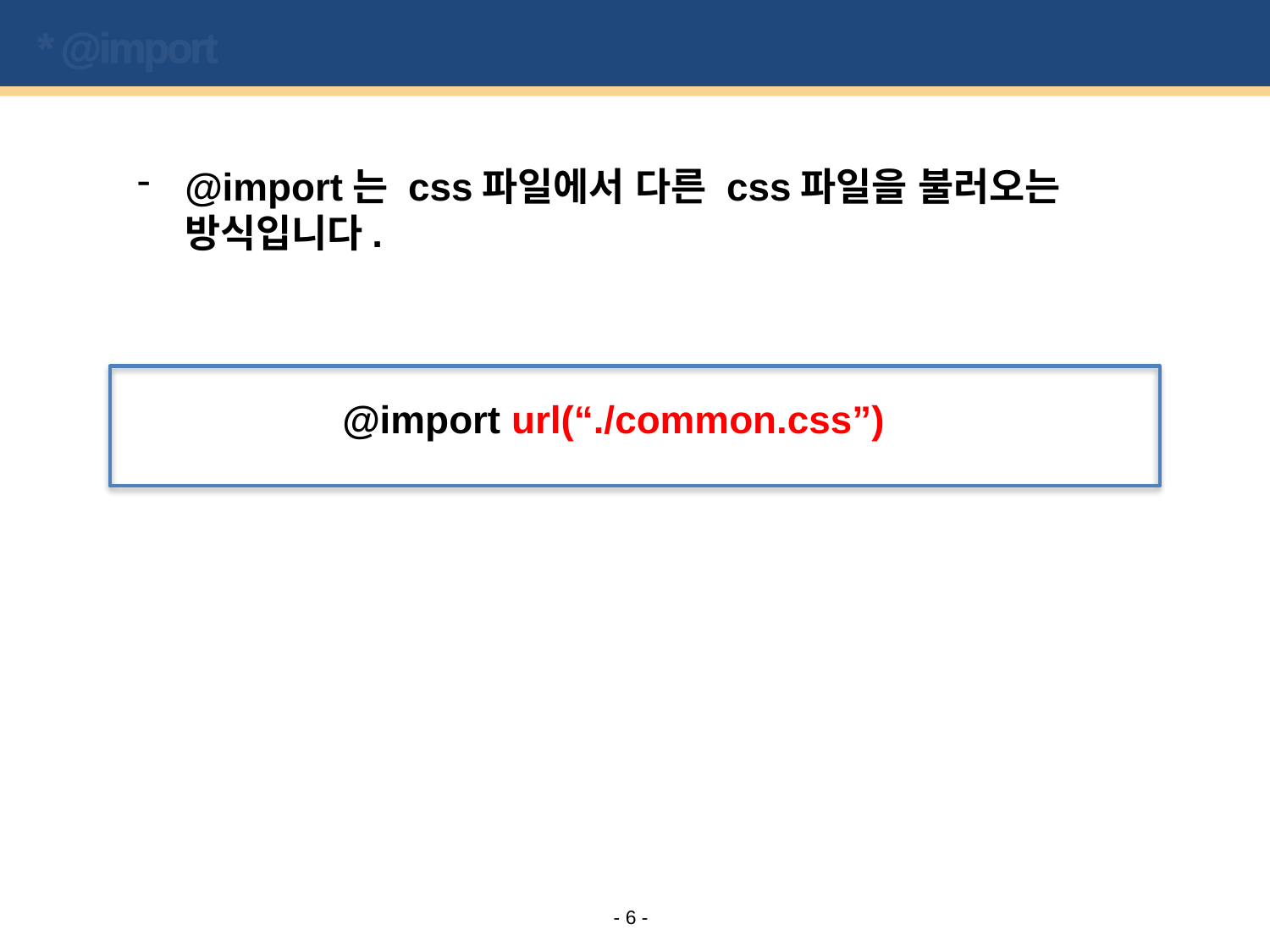

# * @import
@import는 css파일에서 다른 css파일을 불러오는 방식입니다.

                   @import url(“./common.css”)